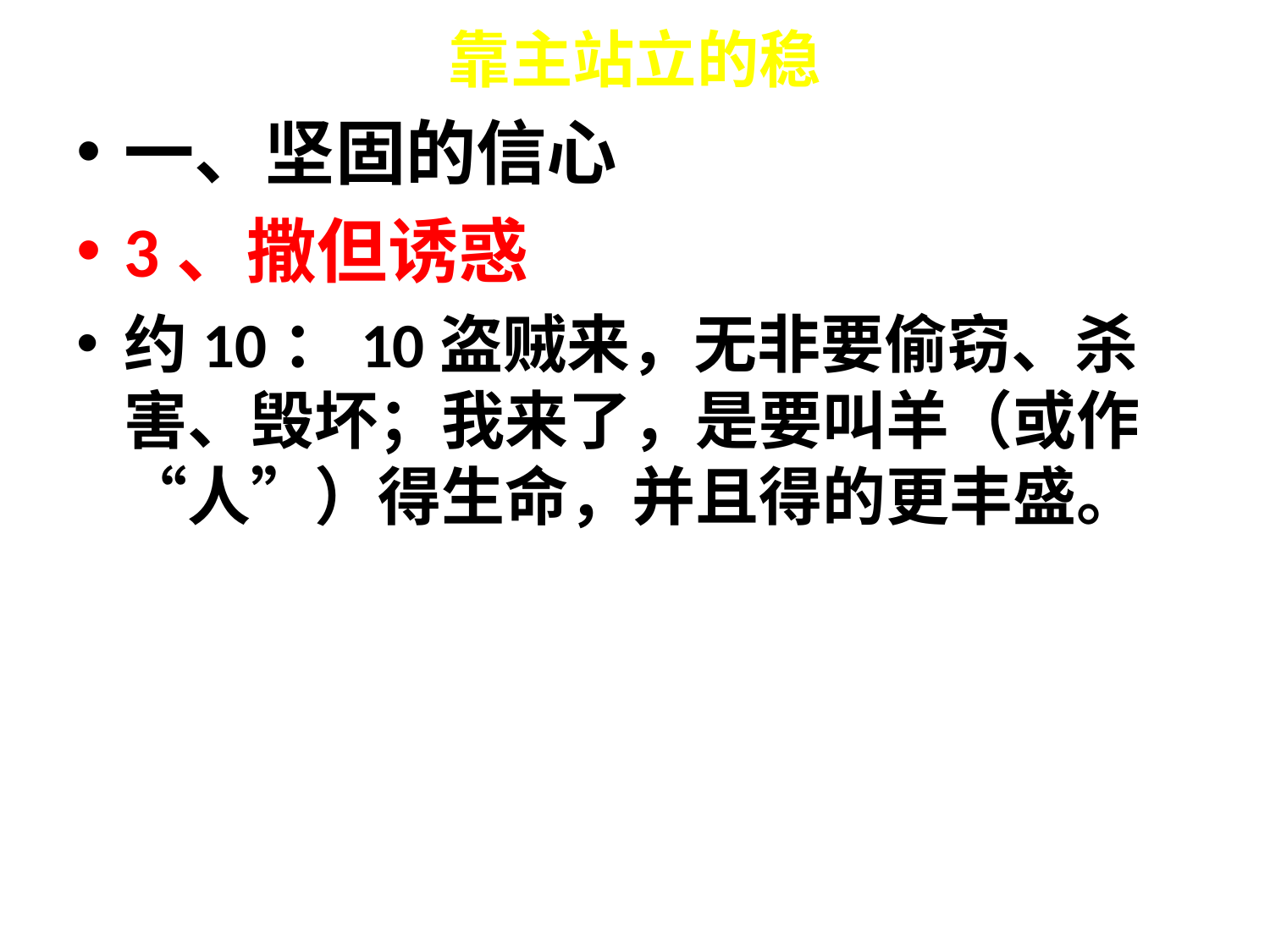

# 靠主站立的稳
一、坚固的信心
3、撒但诱惑
约10：10盗贼来，无非要偷窃、杀害、毁坏；我来了，是要叫羊（或作“人”）得生命，并且得的更丰盛。